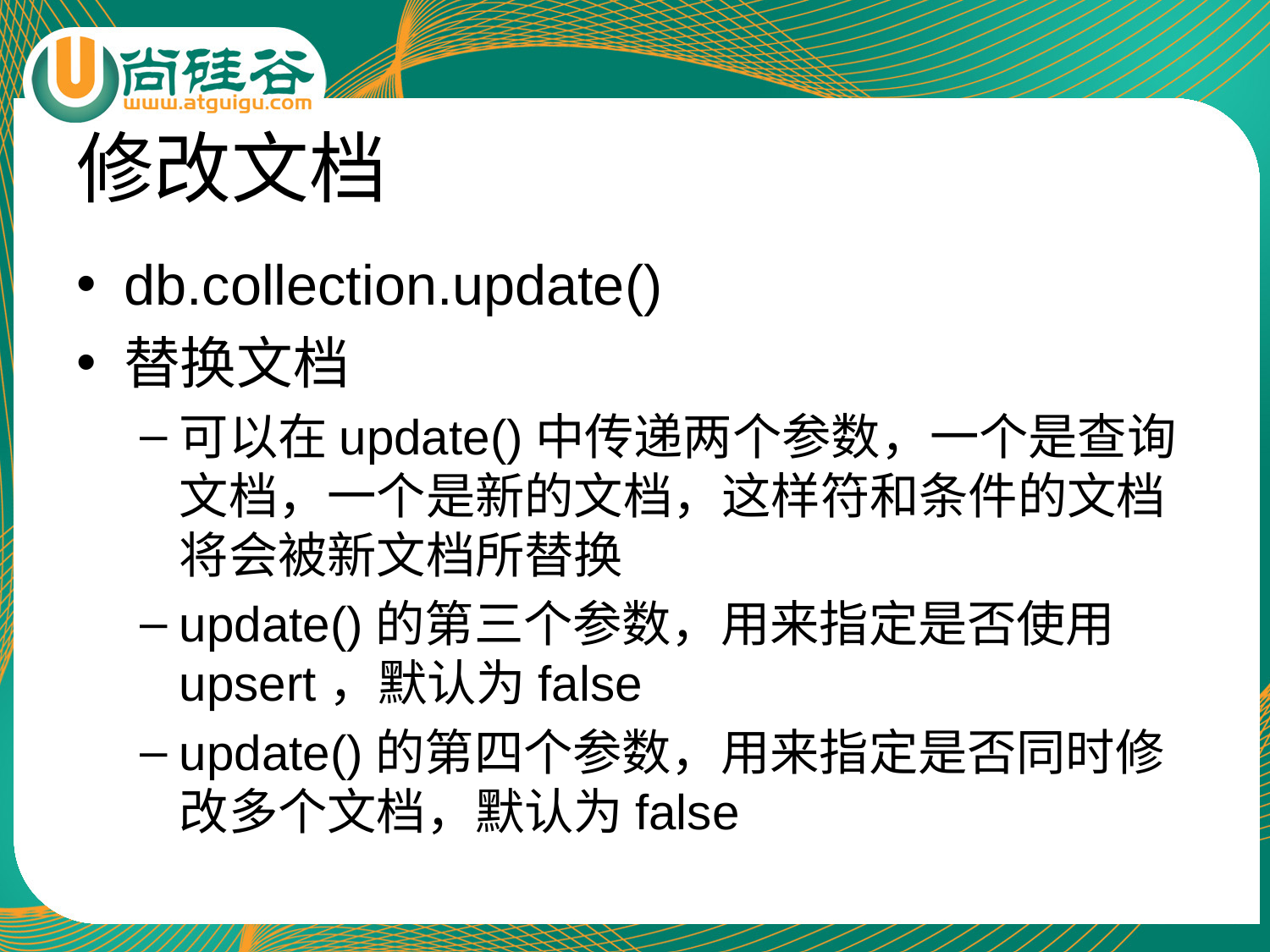

# 修改文档
db.collection.update()
替换文档
可以在update()中传递两个参数，一个是查询文档，一个是新的文档，这样符和条件的文档将会被新文档所替换
update()的第三个参数，用来指定是否使用upsert，默认为false
update()的第四个参数，用来指定是否同时修改多个文档，默认为false